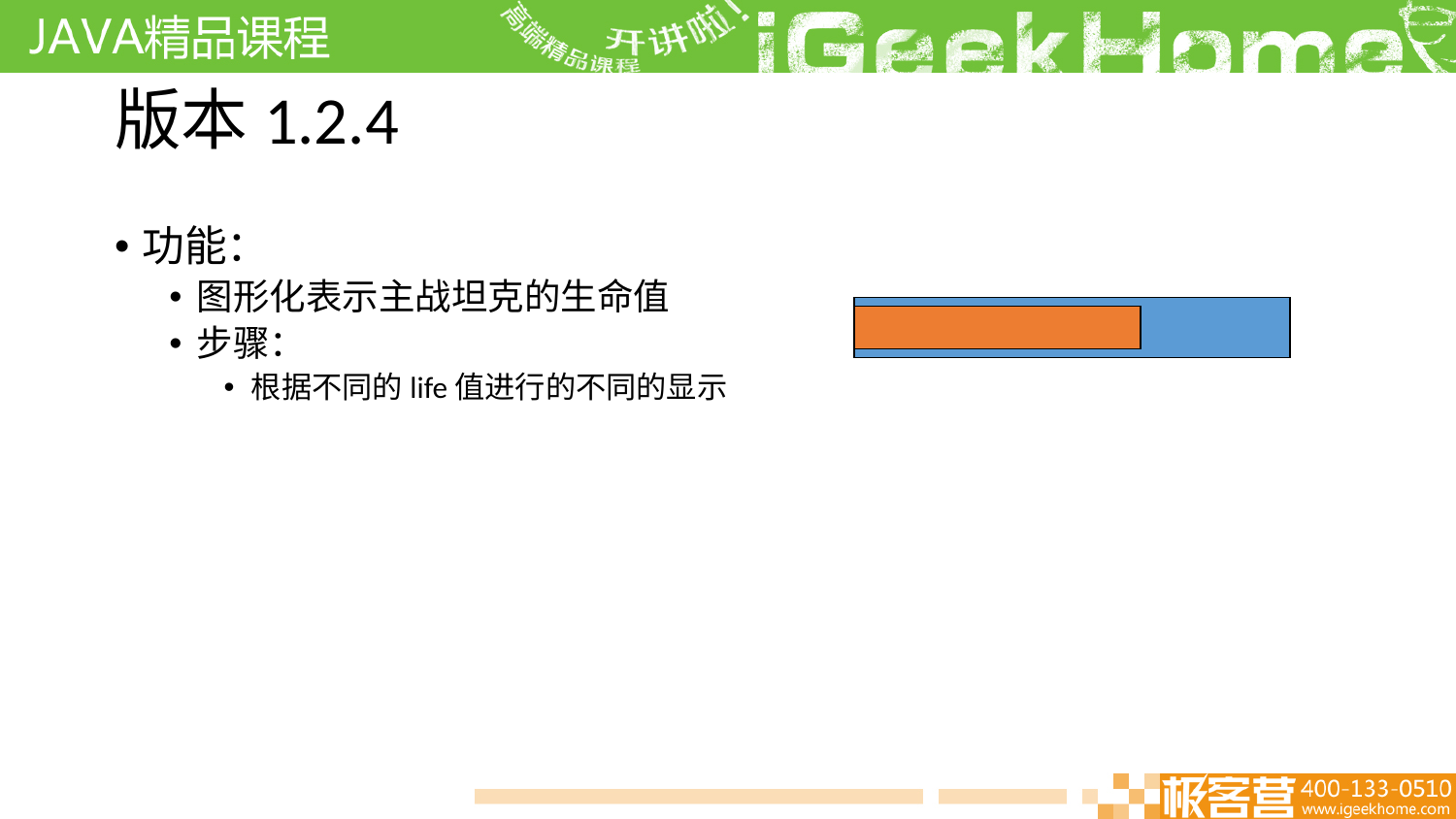

# 版本1.2.4
功能：
图形化表示主战坦克的生命值
步骤：
根据不同的life值进行的不同的显示